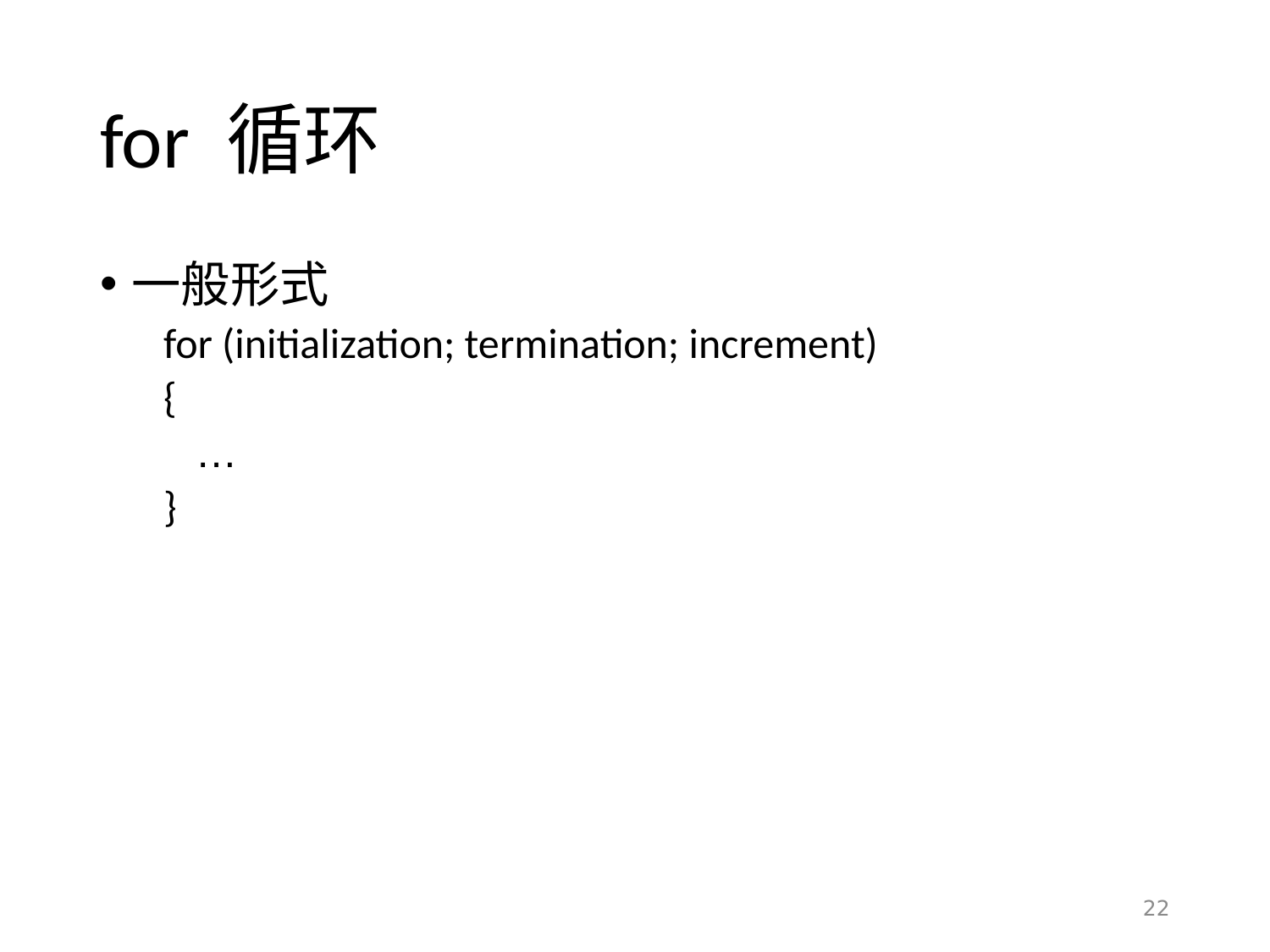

# for 循环
一般形式
for (initialization; termination; increment)
{
	…
}

22